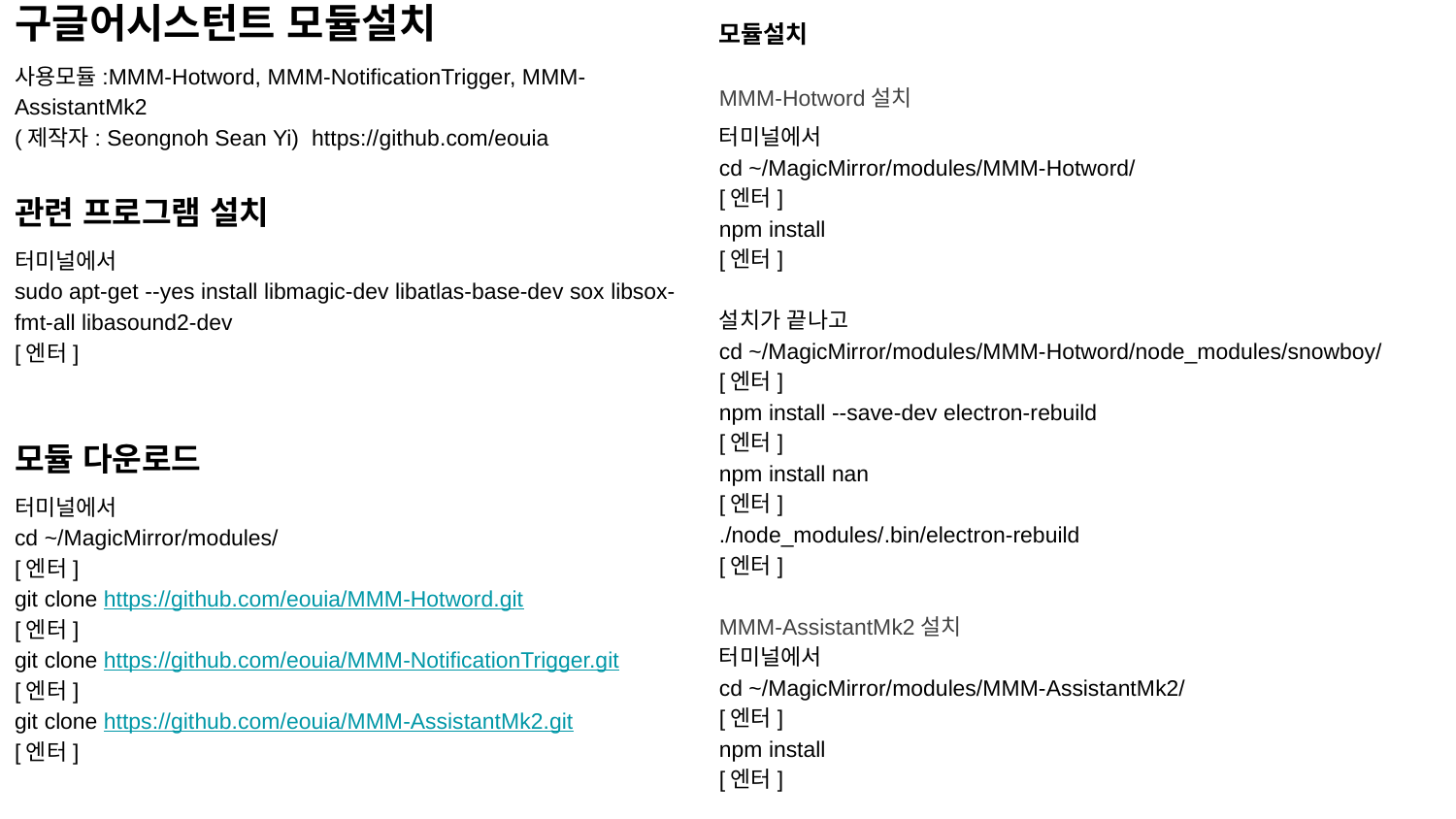

모듈설치
MMM-Hotword설치
터미널에서
cd ~/MagicMirror/modules/MMM-Hotword/
[엔터]
npm install
[엔터]

설치가 끝나고
cd ~/MagicMirror/modules/MMM-Hotword/node_modules/snowboy/
[엔터]
npm install --save-dev electron-rebuild
[엔터]
npm install nan
[엔터]
./node_modules/.bin/electron-rebuild
[엔터]

MMM-AssistantMk2설치
터미널에서
cd ~/MagicMirror/modules/MMM-AssistantMk2/
[엔터]
npm install
[엔터]

구글어시스턴트 모듈설치
사용모듈:MMM-Hotword, MMM-NotificationTrigger, MMM-AssistantMk2
(제작자: Seongnoh Sean Yi)  https://github.com/eouia
관련 프로그램 설치
터미널에서
sudo apt-get --yes install libmagic-dev libatlas-base-dev sox libsox-fmt-all libasound2-dev
[엔터]

모듈 다운로드
터미널에서
cd ~/MagicMirror/modules/
[엔터]
git clone https://github.com/eouia/MMM-Hotword.git
[엔터]
git clone https://github.com/eouia/MMM-NotificationTrigger.git
[엔터]
git clone https://github.com/eouia/MMM-AssistantMk2.git
[엔터]